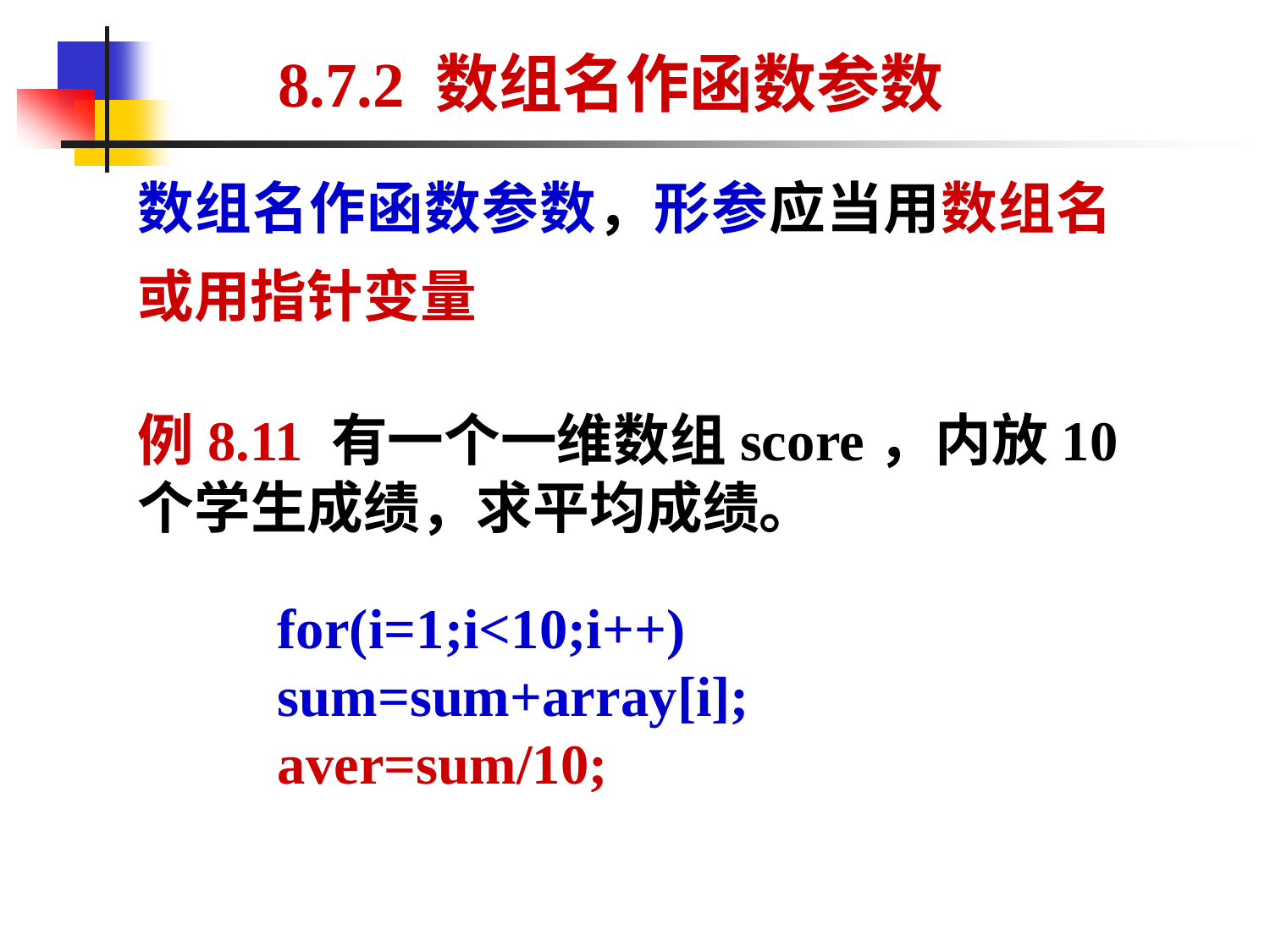

8.7.2 数组名作函数参数
数组名作函数参数，形参应当用数组名或用指针变量
例8.11 有一个一维数组score，内放10个学生成绩，求平均成绩。
for(i=1;i<10;i++)
sum=sum+array[i];
aver=sum/10;